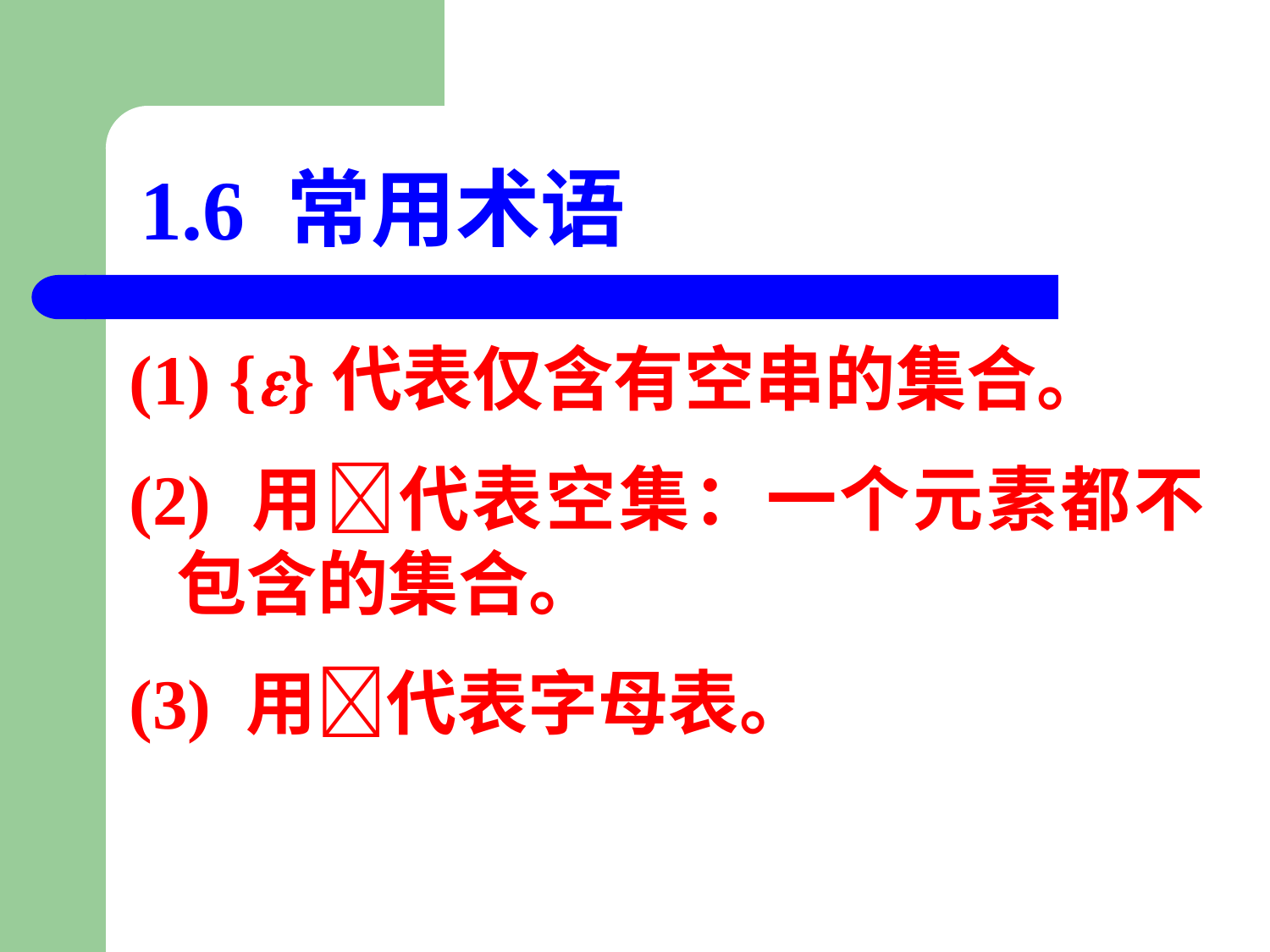

# 1.6 常用术语
(1) {ε}代表仅含有空串的集合。
(2) 用∅代表空集：一个元素都不包含的集合。
(3) 用∑代表字母表。